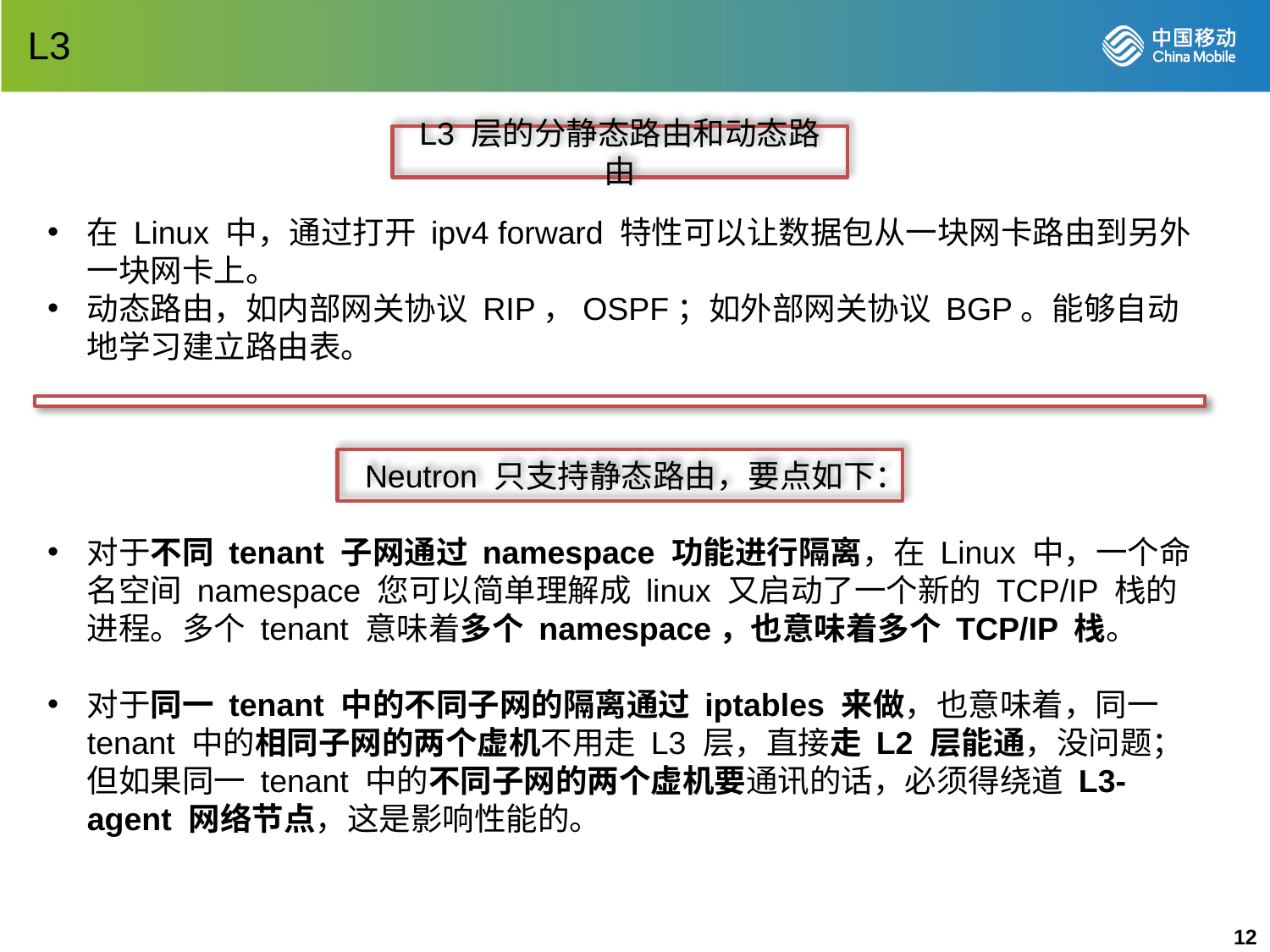

# L3
L3 层的分静态路由和动态路由
在 Linux 中，通过打开 ipv4 forward 特性可以让数据包从一块网卡路由到另外一块网卡上。
动态路由，如内部网关协议 RIP，OSPF；如外部网关协议 BGP。能够自动地学习建立路由表。

Neutron 只支持静态路由，要点如下：
对于不同 tenant 子网通过 namespace 功能进行隔离，在 Linux 中，一个命名空间 namespace 您可以简单理解成 linux 又启动了一个新的 TCP/IP 栈的进程。多个 tenant 意味着多个 namespace，也意味着多个 TCP/IP 栈。

对于同一 tenant 中的不同子网的隔离通过 iptables 来做，也意味着，同一 tenant 中的相同子网的两个虚机不用走 L3 层，直接走 L2 层能通，没问题；但如果同一 tenant 中的不同子网的两个虚机要通讯的话，必须得绕道 L3-agent 网络节点，这是影响性能的。